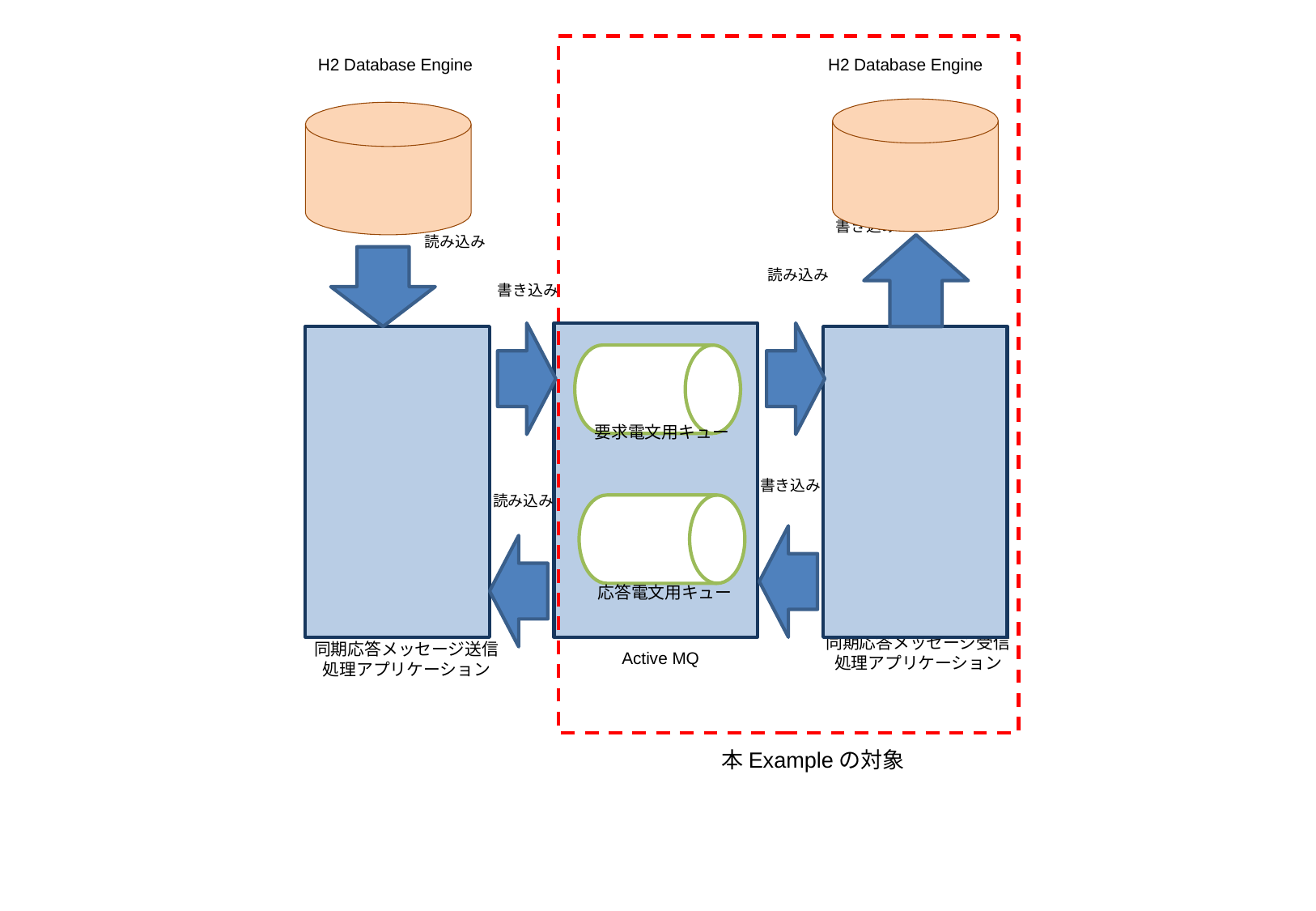

H2 Database Engine
H2 Database Engine

書き込み
読み込み

読み込み
書き込み

要求電文用キュー

書き込み
読み込み

応答電文用キュー
同期応答メッセージ受信
処理アプリケーション
同期応答メッセージ送信
処理アプリケーション
Active MQ
本Exampleの対象